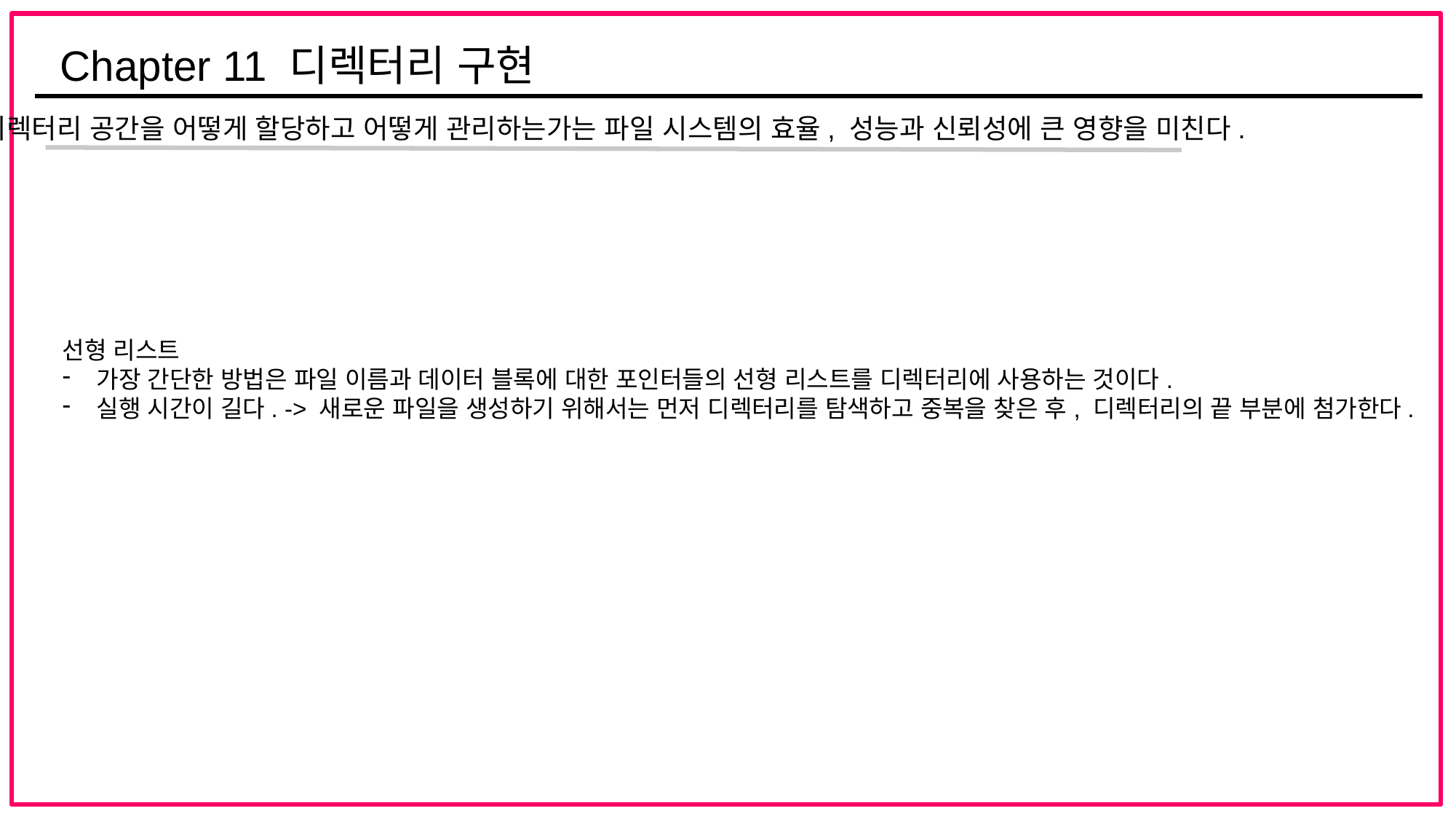

Chapter 11 디렉터리 구현
디렉터리 공간을 어떻게 할당하고 어떻게 관리하는가는 파일 시스템의 효율, 성능과 신뢰성에 큰 영향을 미친다.
선형 리스트
가장 간단한 방법은 파일 이름과 데이터 블록에 대한 포인터들의 선형 리스트를 디렉터리에 사용하는 것이다.
실행 시간이 길다. -> 새로운 파일을 생성하기 위해서는 먼저 디렉터리를 탐색하고 중복을 찾은 후, 디렉터리의 끝 부분에 첨가한다.